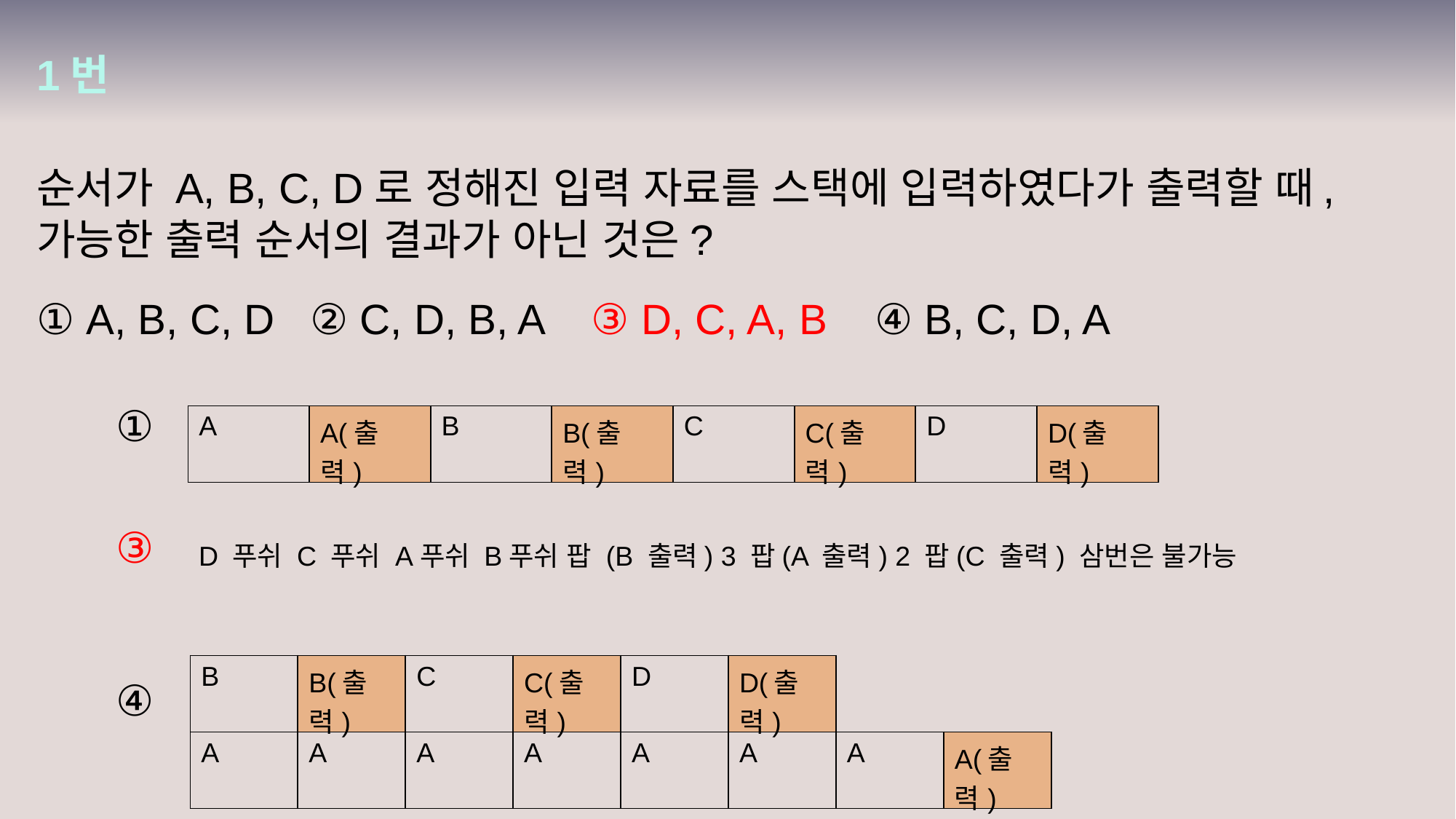

1번
순서가 A, B, C, D로 정해진 입력 자료를 스택에 입력하였다가 출력할 때, 가능한 출력 순서의 결과가 아닌 것은?

① A, B, C, D   ② C, D, B, A    ③ D, C, A, B    ④ B, C, D, A
①
| A | A(출력) | B | B(출력) | C | C(출력) | D | D(출력) |
| --- | --- | --- | --- | --- | --- | --- | --- |
③
D 푸쉬 C 푸쉬 A푸쉬 B푸쉬 팝 (B 출력) 3 팝(A 출력) 2 팝(C 출력) 삼번은 불가능
| B | B(출력) | C | C(출력) | D | D(출력) |  |  |
| --- | --- | --- | --- | --- | --- | --- | --- |
| A | A | A | A | A | A | A | A(출력) |
④